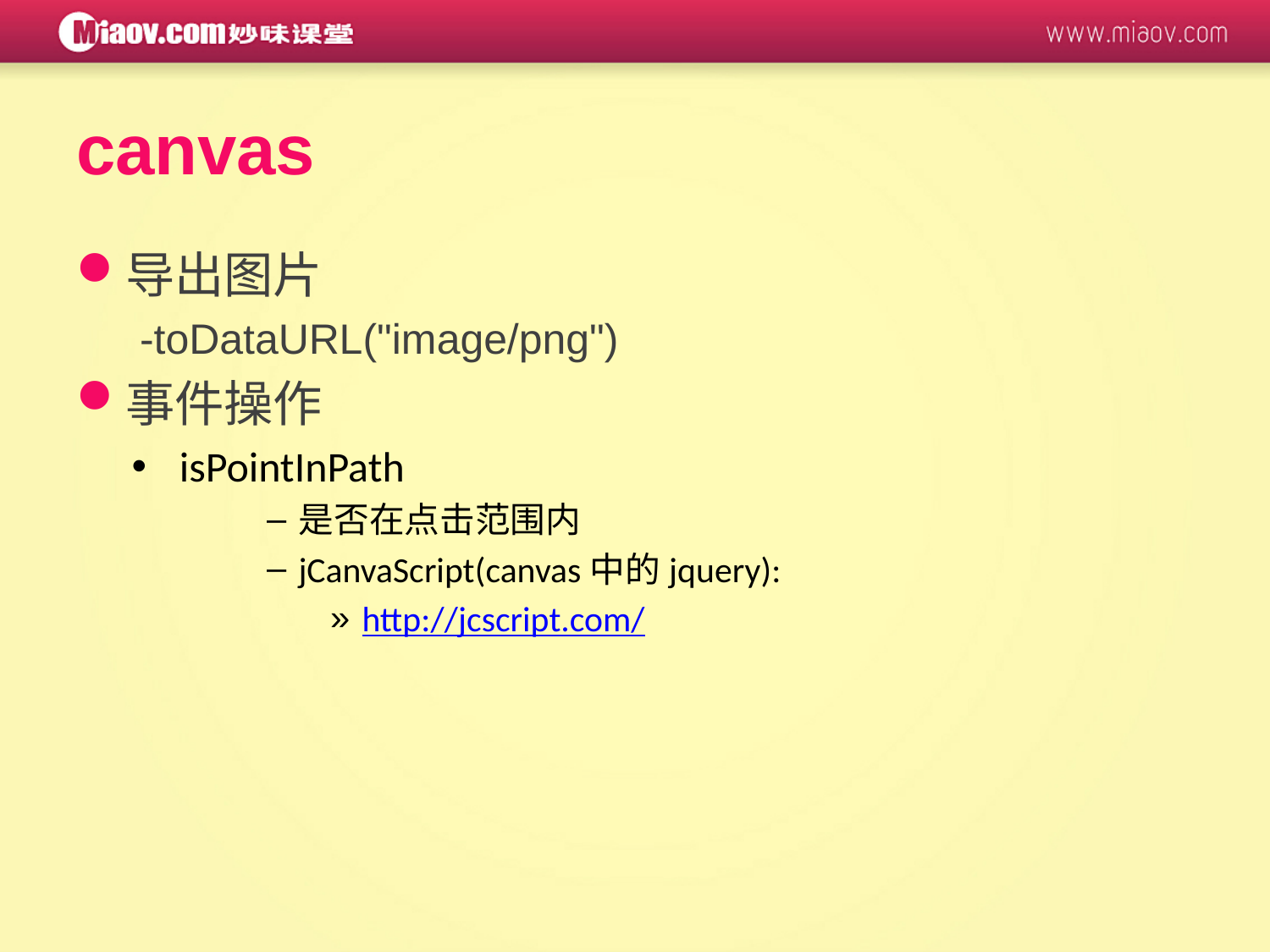

canvas
导出图片
-toDataURL("image/png")
事件操作
isPointInPath
是否在点击范围内
jCanvaScript(canvas中的jquery):
http://jcscript.com/